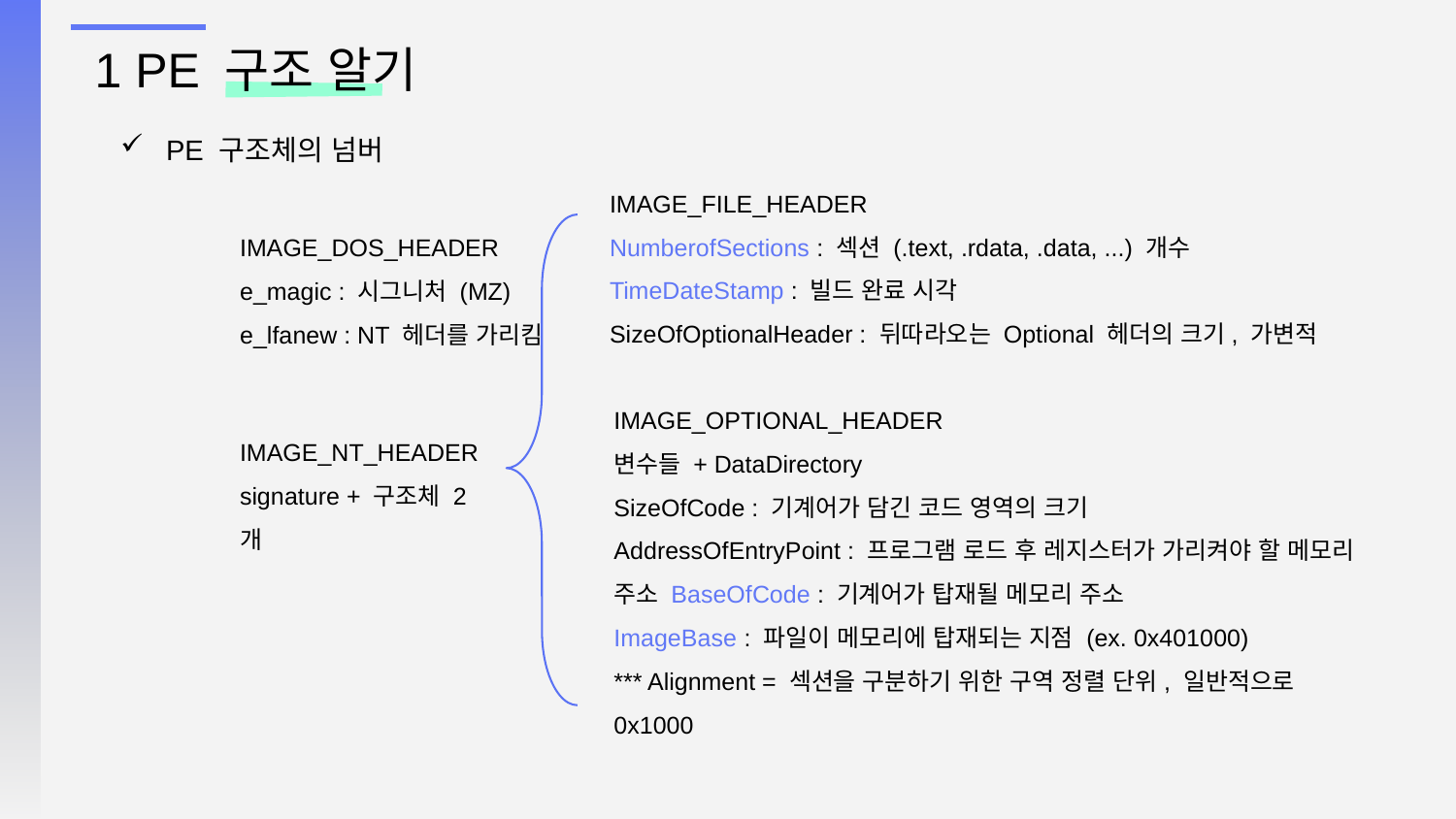

# 1 PE 구조 알기

PE 구조체의 넘버
IMAGE_FILE_HEADER
NumberofSections : 섹션 (.text, .rdata, .data, ...) 개수
TimeDateStamp : 빌드 완료 시각
SizeOfOptionalHeader : 뒤따라오는 Optional 헤더의 크기, 가변적

IMAGE_OPTIONAL_HEADER
변수들 + DataDirectory
SizeOfCode : 기계어가 담긴 코드 영역의 크기
AddressOfEntryPoint : 프로그램 로드 후 레지스터가 가리켜야 할 메모리 주소 BaseOfCode : 기계어가 탑재될 메모리 주소
ImageBase : 파일이 메모리에 탑재되는 지점 (ex. 0x401000)
*** Alignment = 섹션을 구분하기 위한 구역 정렬 단위, 일반적으로 0x1000

IMAGE_NT_HEADER
signature + 구조체 2개

IMAGE_DOS_HEADER
e_magic : 시그니처 (MZ)
e_lfanew : NT 헤더를 가리킴